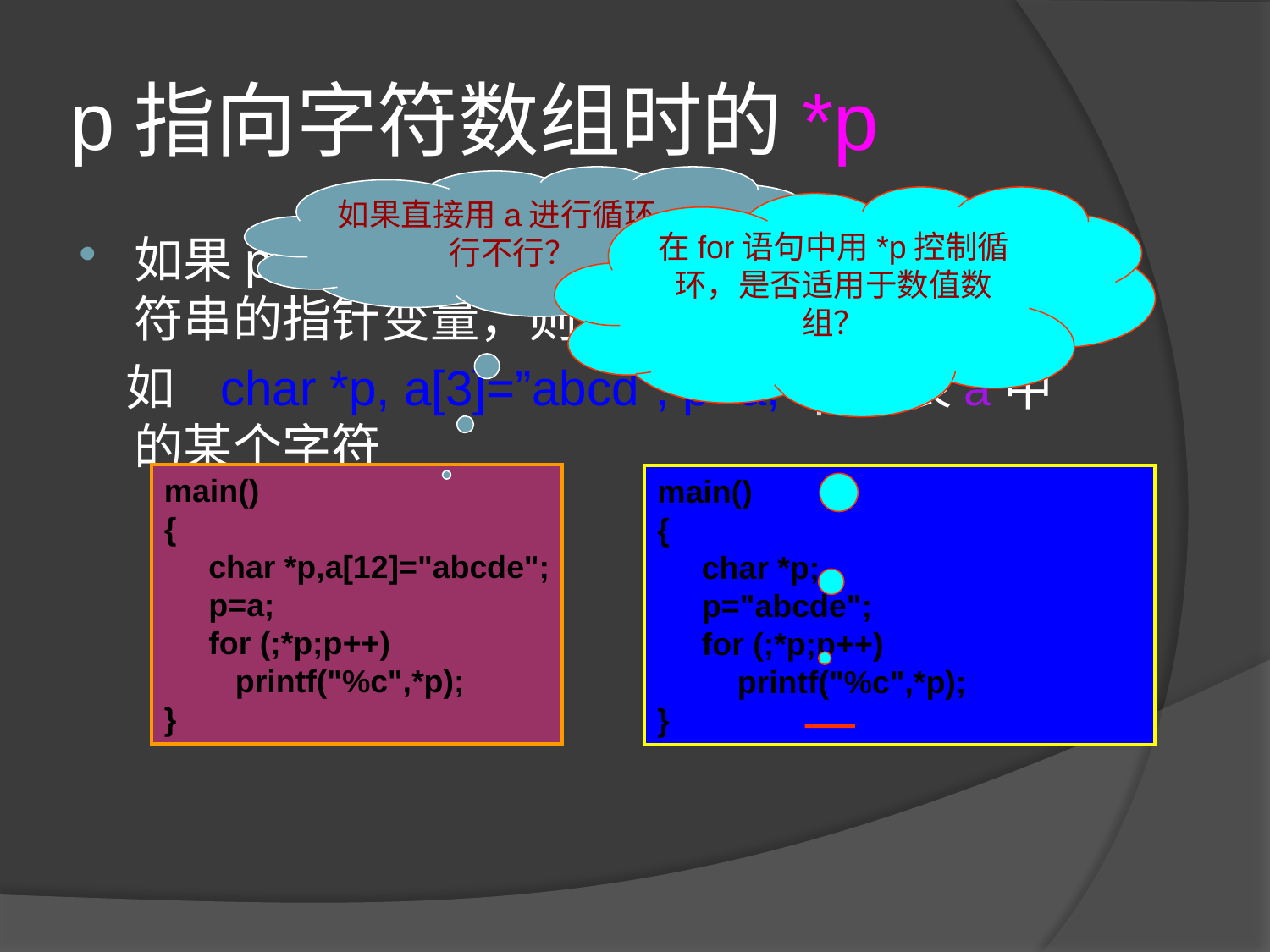

# p指向字符数组时的*p
如果直接用a进行循环，行不行？
在for语句中用*p控制循环，是否适用于数值数组？
如果p被定义成指向某个字符数组或某个字符串的指针变量，则*p代表某个字符。
   如   char *p, a[3]=”abcd”; p=a; *p代表a中的某个字符
main()
{
     char *p,a[12]="abcde";
     p=a;
     for (;*p;p++)
        printf("%c",*p);
}
main()
{
     char *p;
     p="abcde";
     for (;*p;p++)
         printf("%c",*p);
}